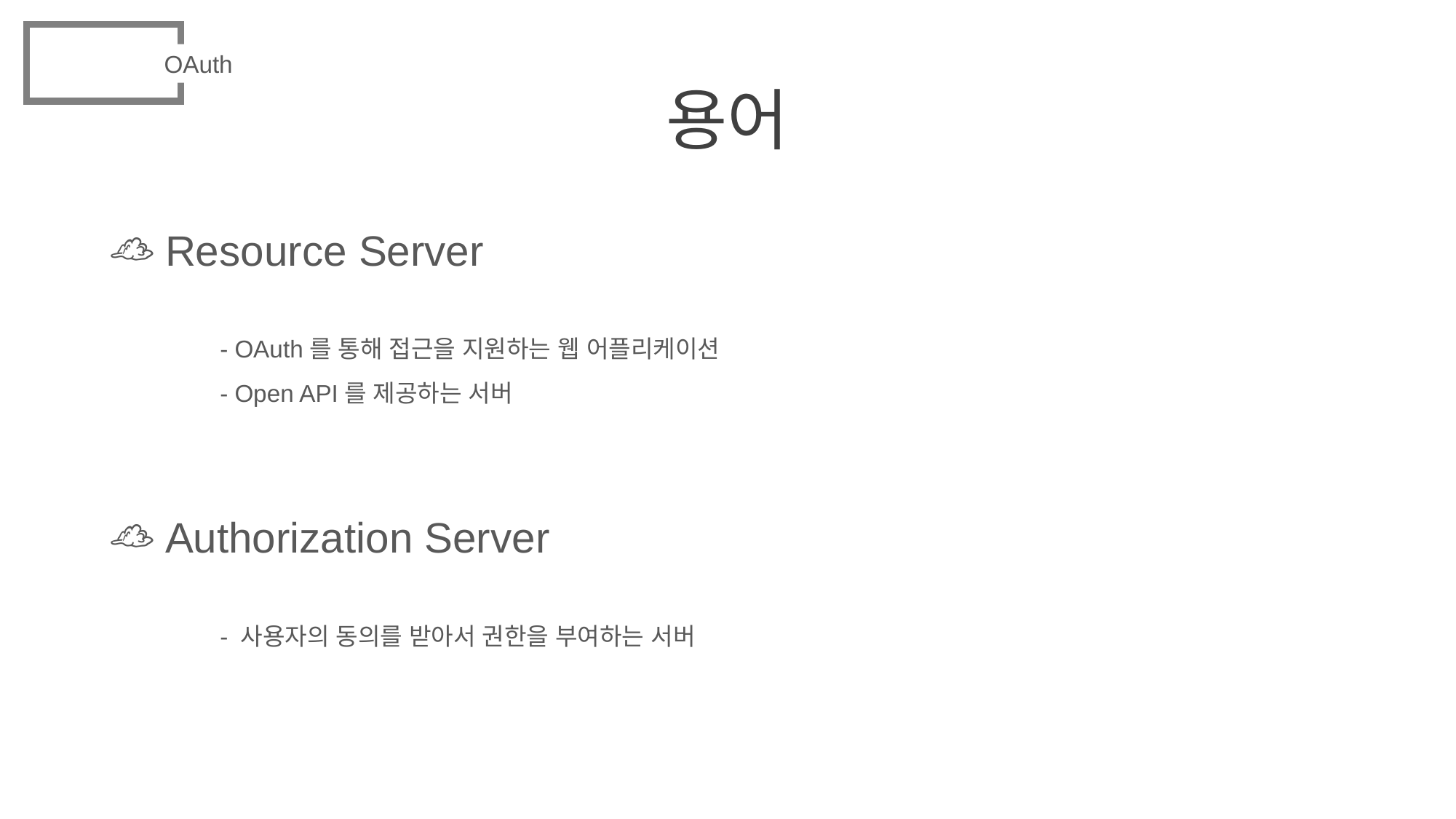

OAuth
# 용어
☁ Resource Server

	- OAuth를 통해 접근을 지원하는 웹 어플리케이션
	- Open API를 제공하는 서버

☁ Authorization Server

	- 사용자의 동의를 받아서 권한을 부여하는 서버